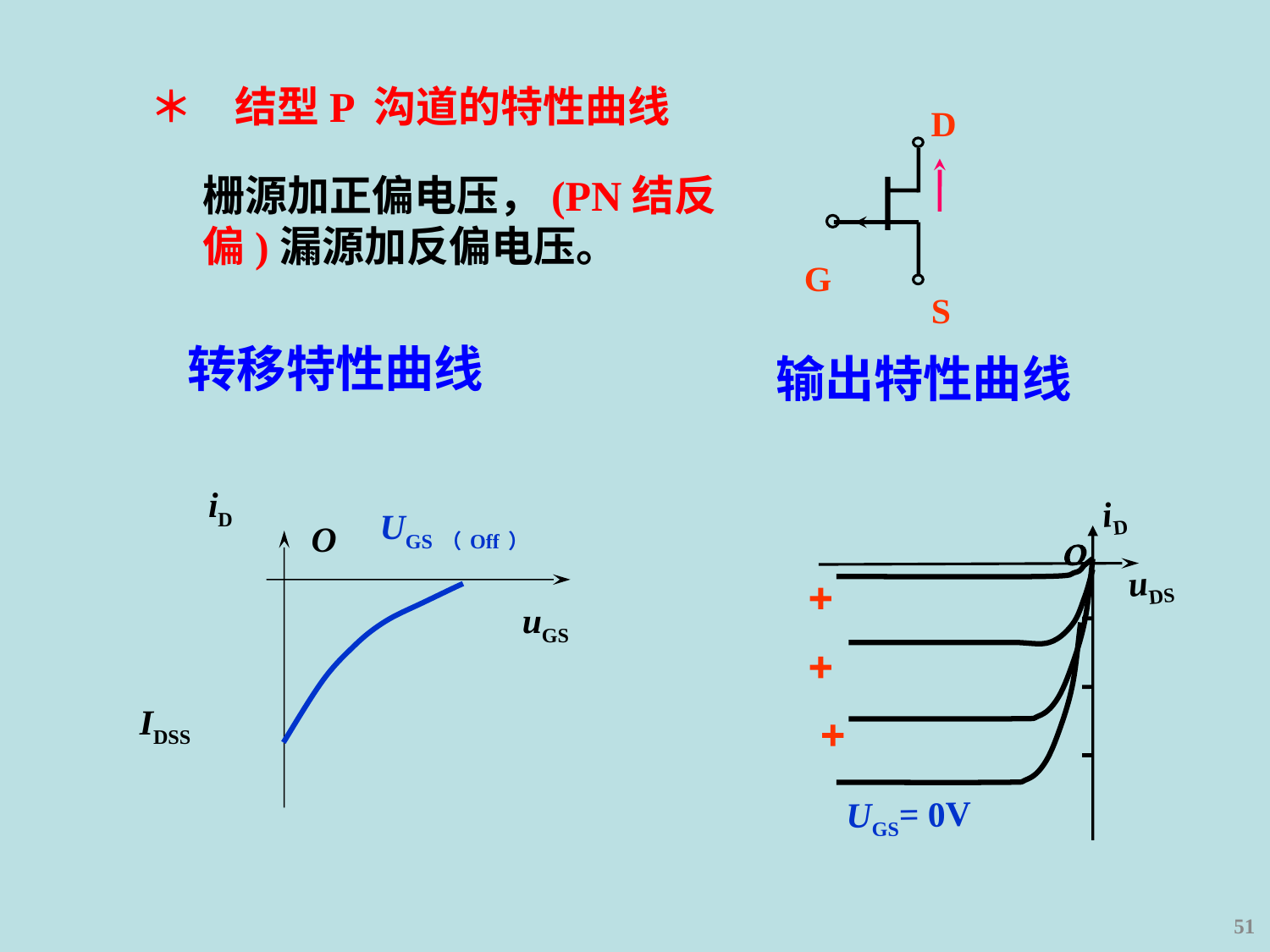

＊　结型P 沟道的特性曲线
D

G
S

栅源加正偏电压，(PN结反偏)漏源加反偏电压。
转移特性曲线
输出特性曲线
iD

UGS（Off）

IDSS
O
uGS
iD

ο
uDS

+

+

+

UGS= 0V
51